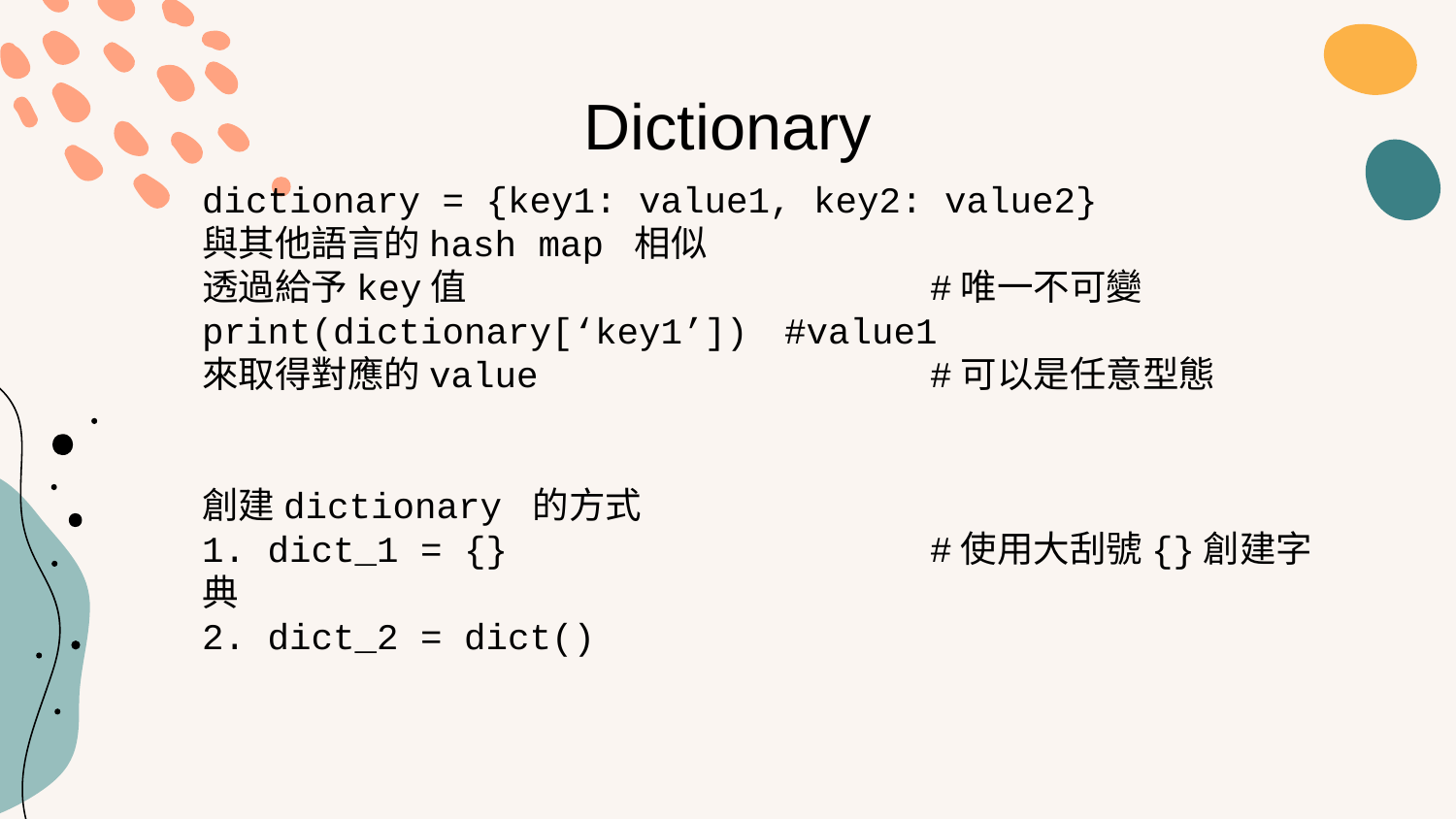

Dictionary
dictionary = {key1: value1, key2: value2}
與其他語言的hash map 相似
透過給予key值 				#唯一不可變
print(dictionary[‘key1’])	#value1
來取得對應的value			#可以是任意型態

創建dictionary 的方式
1. dict_1 = {} 			#使用大刮號{}創建字典
2. dict_2 = dict()